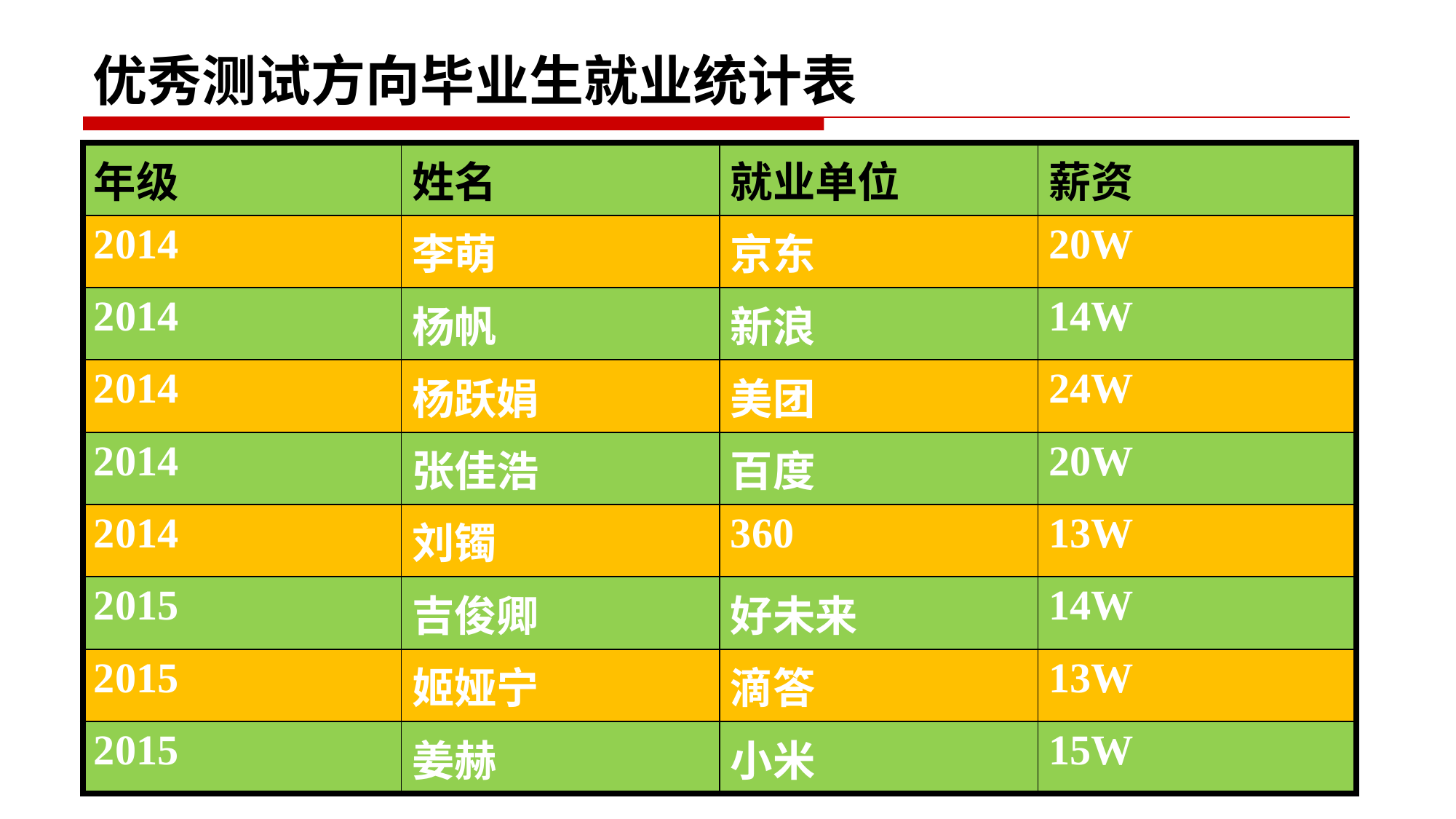

# 优秀测试方向毕业生就业统计表
| 年级 | 姓名 | 就业单位 | 薪资 |
| --- | --- | --- | --- |
| 2014 | 李萌 | 京东 | 20W |
| 2014 | 杨帆 | 新浪 | 14W |
| 2014 | 杨跃娟 | 美团 | 24W |
| 2014 | 张佳浩 | 百度 | 20W |
| 2014 | 刘镯 | 360 | 13W |
| 2015 | 吉俊卿 | 好未来 | 14W |
| 2015 | 姬娅宁 | 滴答 | 13W |
| 2015 | 姜赫 | 小米 | 15W |